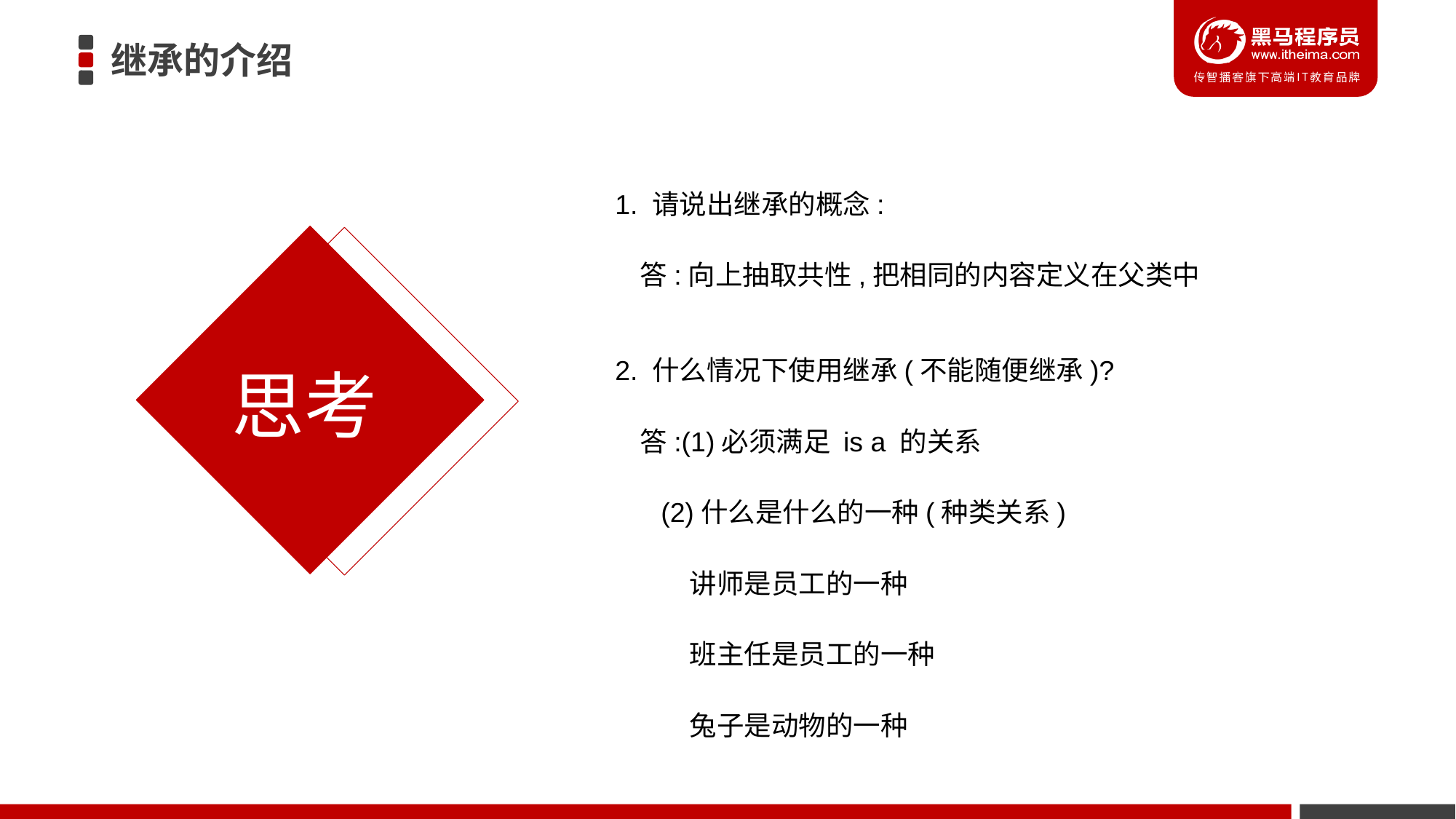

# 继承的介绍
1. 请说出继承的概念:
   答:向上抽取共性,把相同的内容定义在父类中
2. 什么情况下使用继承(不能随便继承)?
   答:(1)必须满足 is a 的关系
      (2)什么是什么的一种(种类关系)
           讲师是员工的一种
           班主任是员工的一种
           兔子是动物的一种